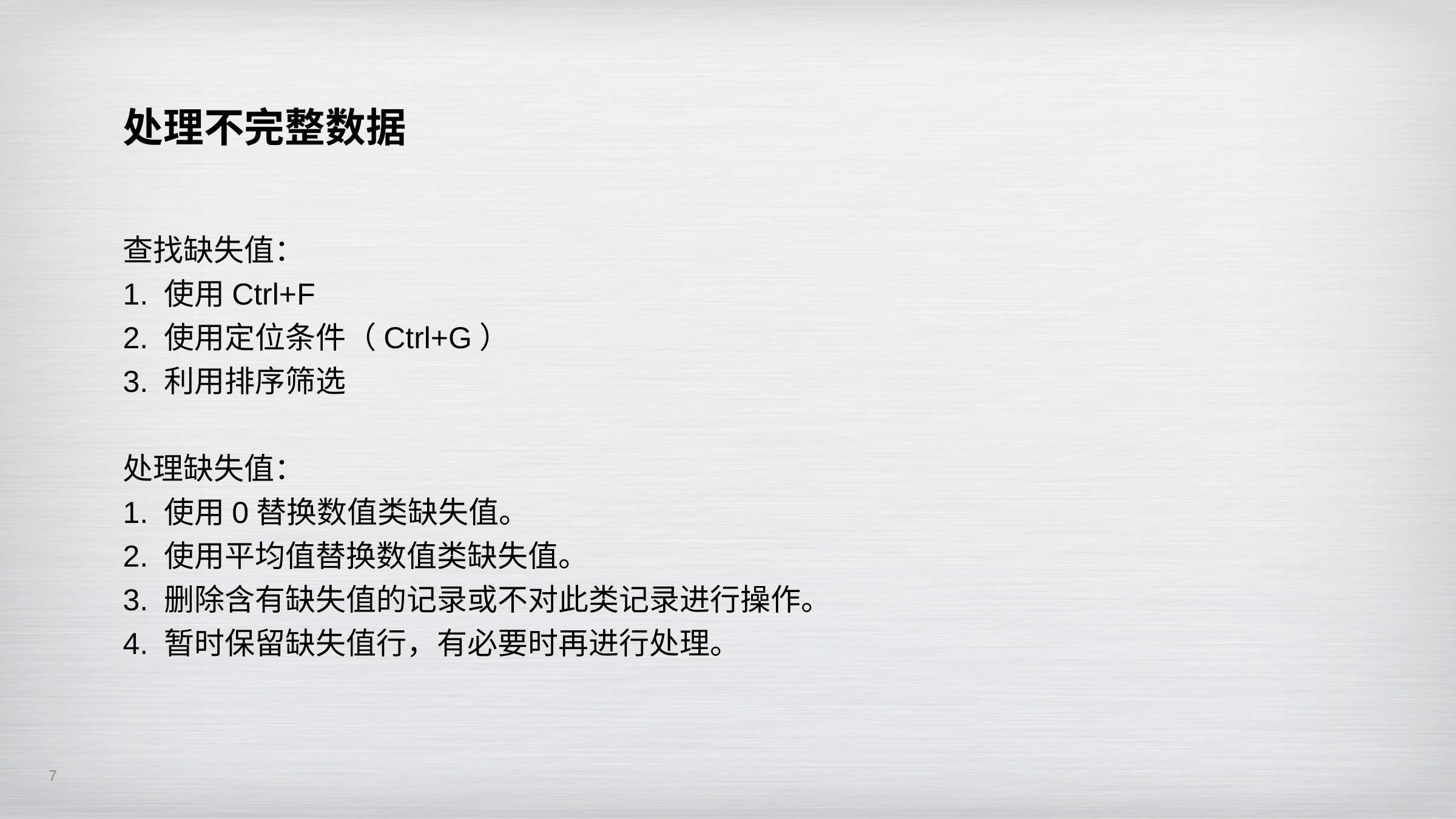

处理不完整数据
查找缺失值：
1. 使用Ctrl+F
2. 使用定位条件（Ctrl+G）
3. 利用排序筛选

处理缺失值：
1. 使用0替换数值类缺失值。
2. 使用平均值替换数值类缺失值。
3. 删除含有缺失值的记录或不对此类记录进行操作。
4. 暂时保留缺失值行，有必要时再进行处理。